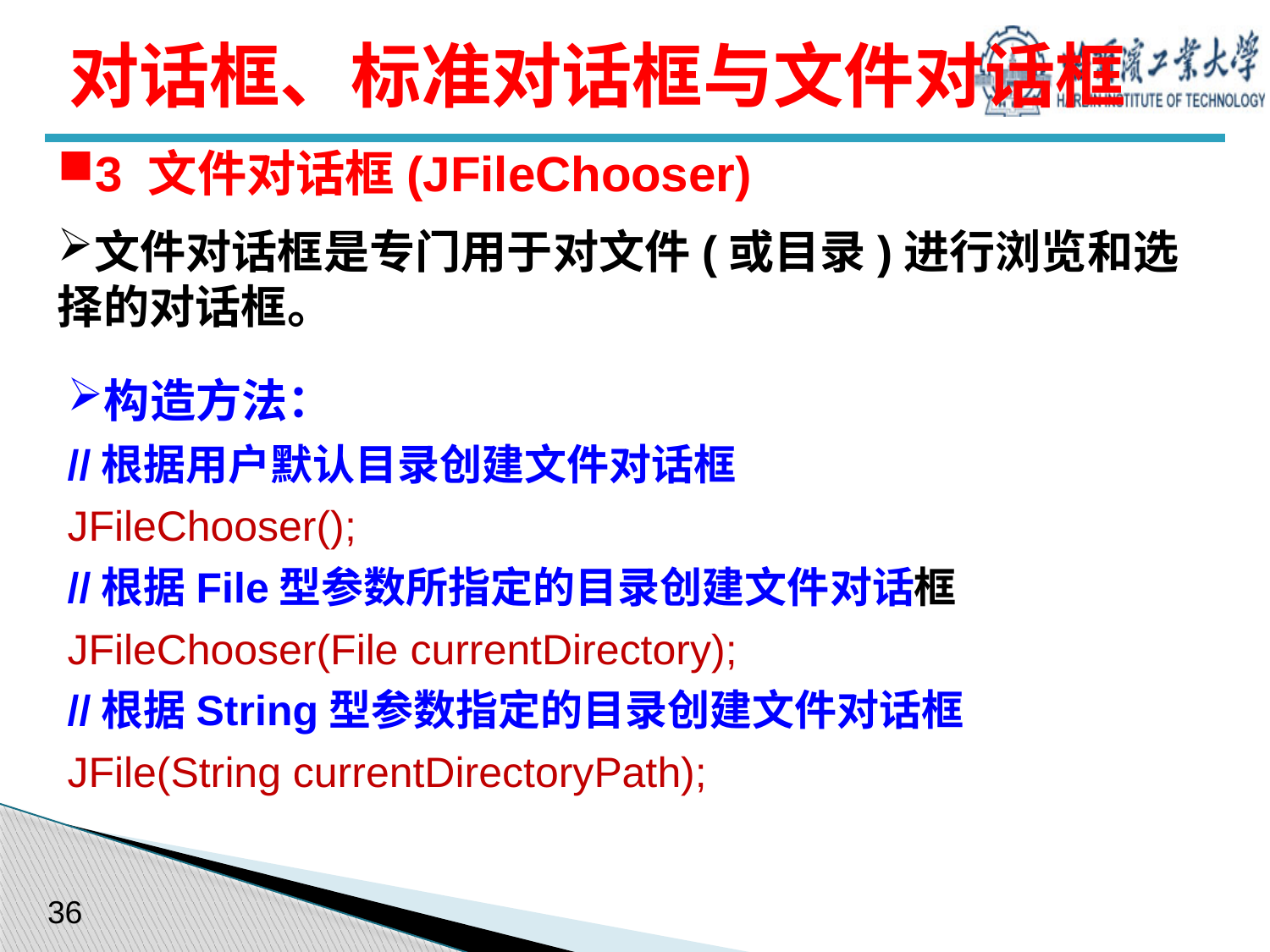

# 对话框、标准对话框与文件对话框
3 文件对话框(JFileChooser)
文件对话框是专门用于对文件(或目录)进行浏览和选择的对话框。
构造方法：
//根据用户默认目录创建文件对话框
JFileChooser();
//根据File型参数所指定的目录创建文件对话框
JFileChooser(File currentDirectory);
//根据String型参数指定的目录创建文件对话框
JFile(String currentDirectoryPath);